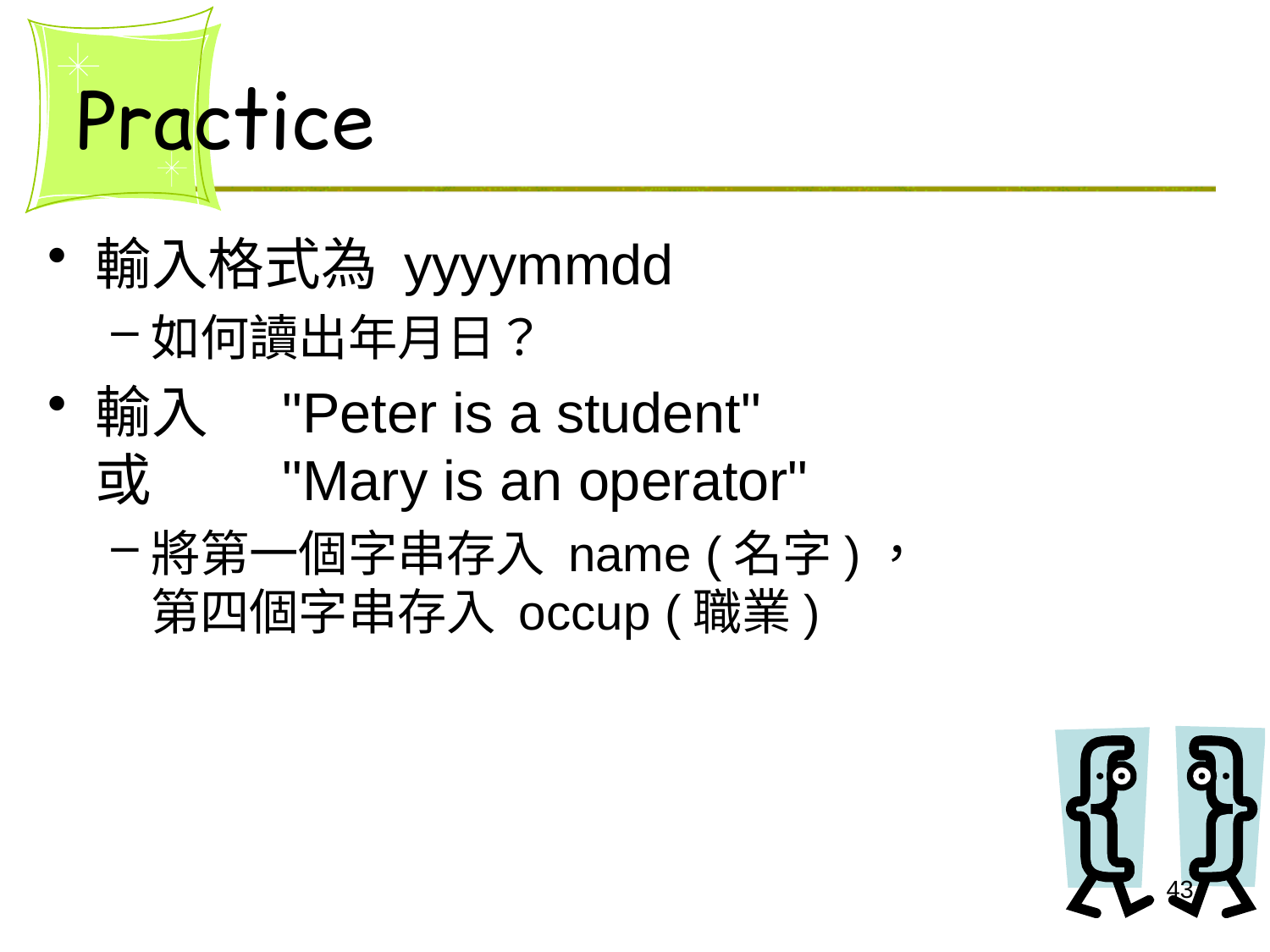

# Practice
輸入格式為 yyyymmdd
如何讀出年月日？
輸入	"Peter is a student"
或	"Mary is an operator"
將第一個字串存入 name (名字)，
第四個字串存入 occup (職業)
43